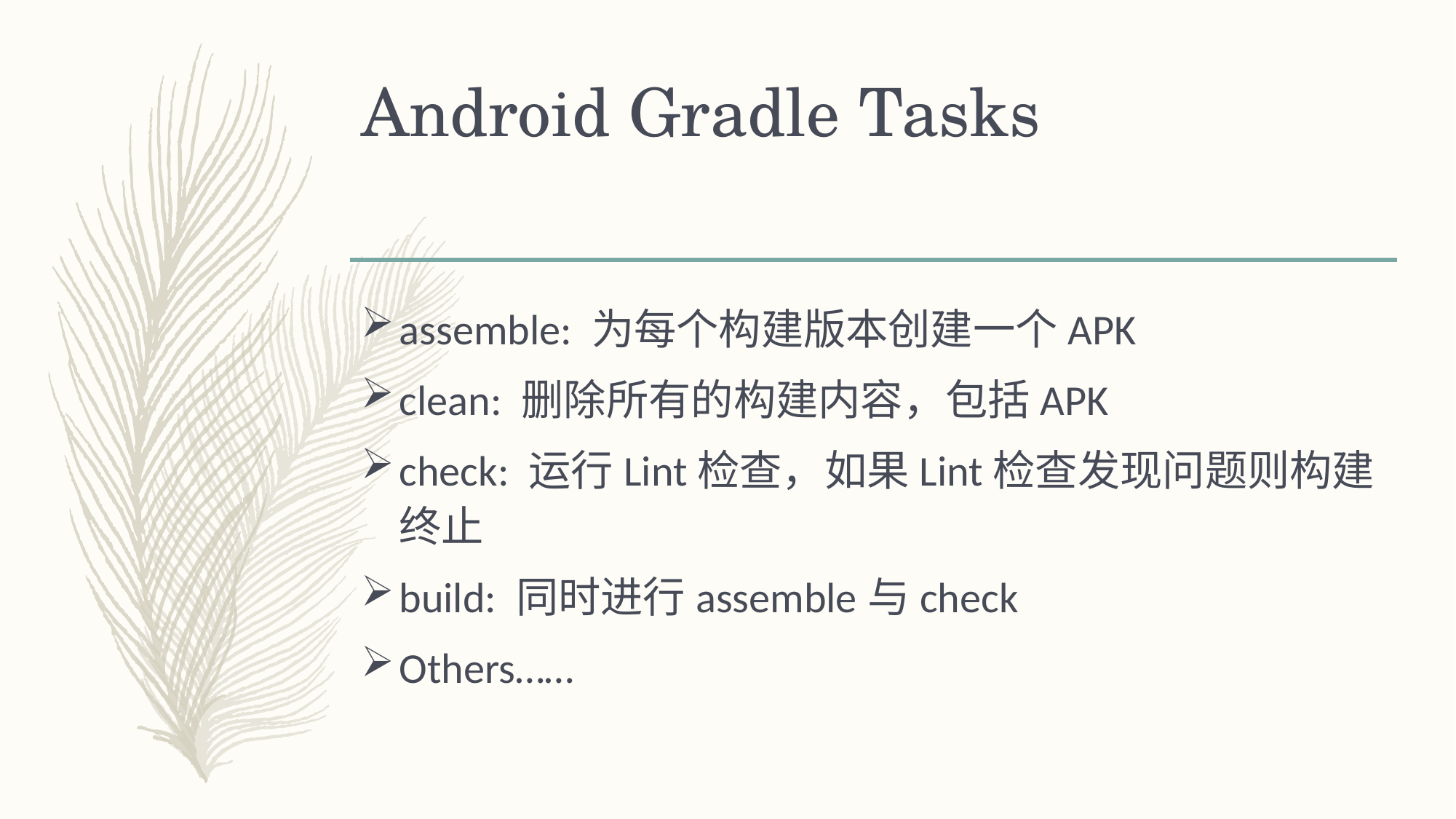

# Android Gradle Tasks
assemble: 为每个构建版本创建一个APK
clean: 删除所有的构建内容，包括APK
check: 运行Lint检查，如果Lint检查发现问题则构建终止
build: 同时进行assemble与check
Others……